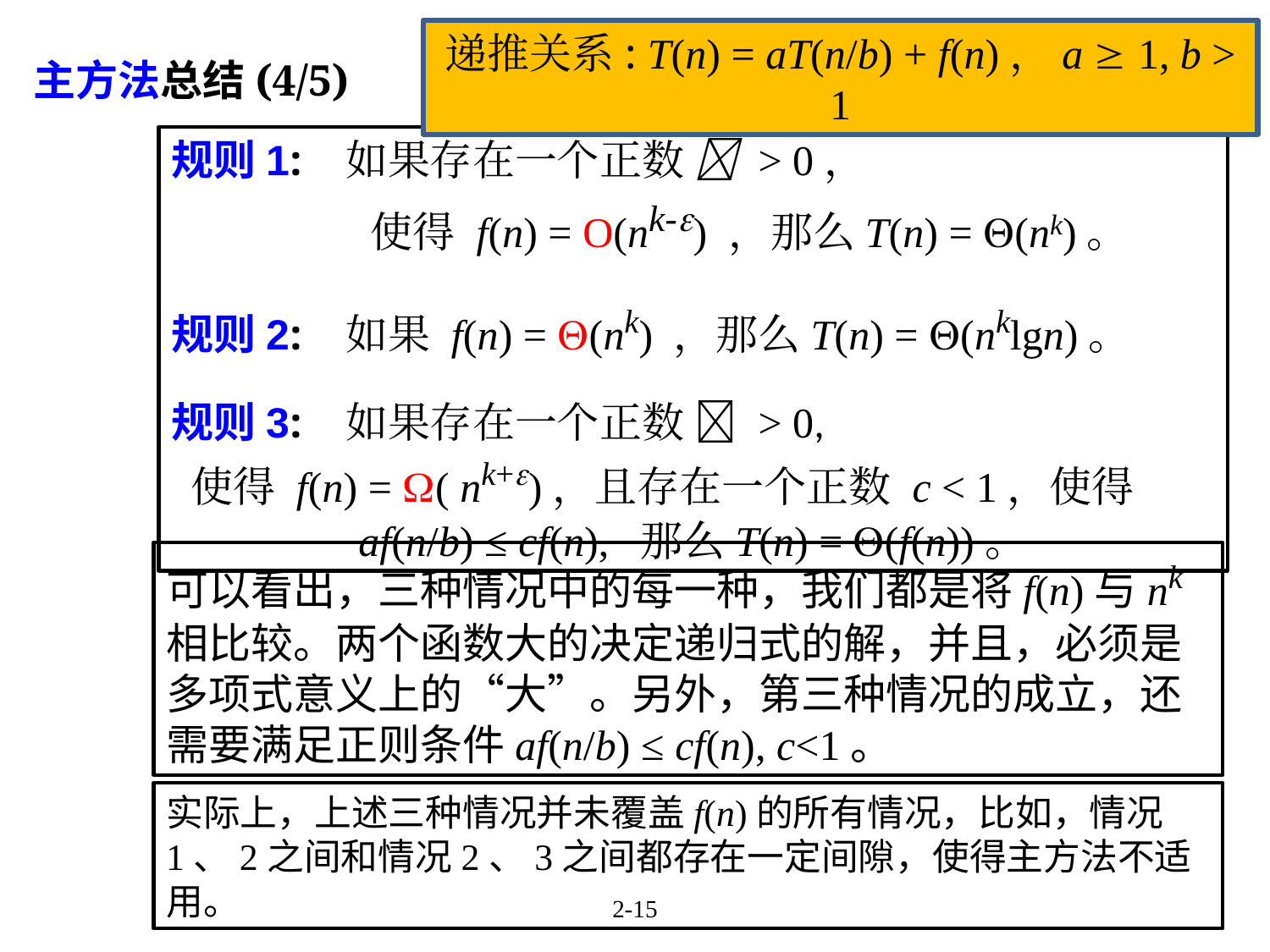

递推关系: T(n) = aT(n/b) + f(n)，a ≥ 1, b > 1
主方法总结(4/5)
规则1:   如果存在一个正数 ε > 0，
 	  使得 f(n) = O(nk-ε) ，那么T(n) = Θ(nk)。

规则2:   如果 f(n) = Θ(nk) ，那么T(n) = Θ(nklgn)。

规则3:   如果存在一个正数 ε > 0,
使得 f(n) = Ω( nk+ε)，且存在一个正数 c < 1，使得 af(n/b) ≤ cf(n),  那么T(n) = Θ(f(n))。
可以看出，三种情况中的每一种，我们都是将f(n)与nk相比较。两个函数大的决定递归式的解，并且，必须是多项式意义上的“大”。另外，第三种情况的成立，还需要满足正则条件af(n/b) ≤ cf(n), c<1。
实际上，上述三种情况并未覆盖f(n)的所有情况，比如，情况1、2之间和情况2、3之间都存在一定间隙，使得主方法不适用。
2-15